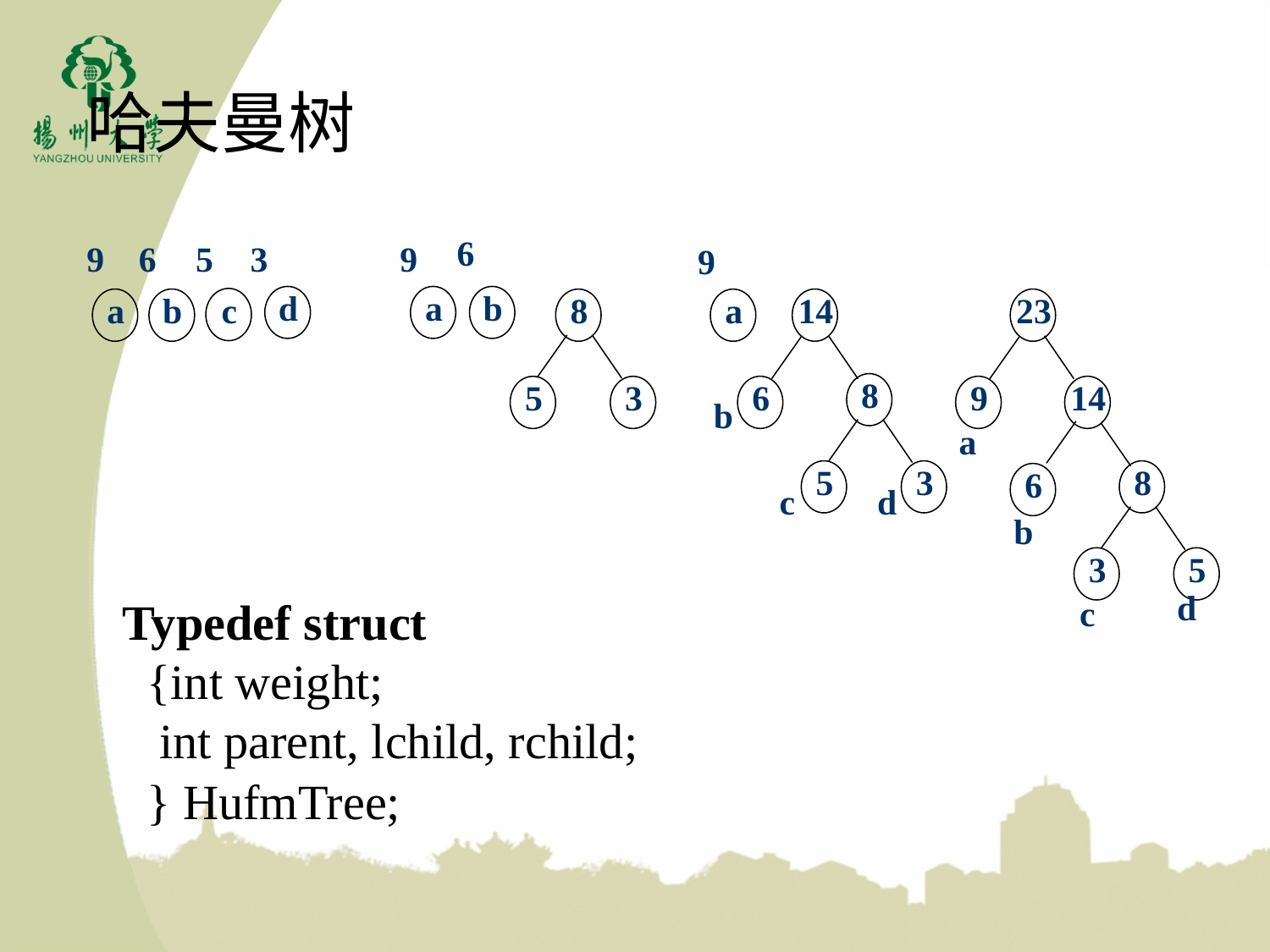

哈夫曼树
6
9
6
5
3
9
9
a

d

a

b

c

a

b

8

5

3

14

23

8

6

9

14

b
a

5

3

8

6

c
d
b

3

5

d
c
Typedef struct
  {int weight;
   int parent, lchild, rchild;
  } HufmTree;